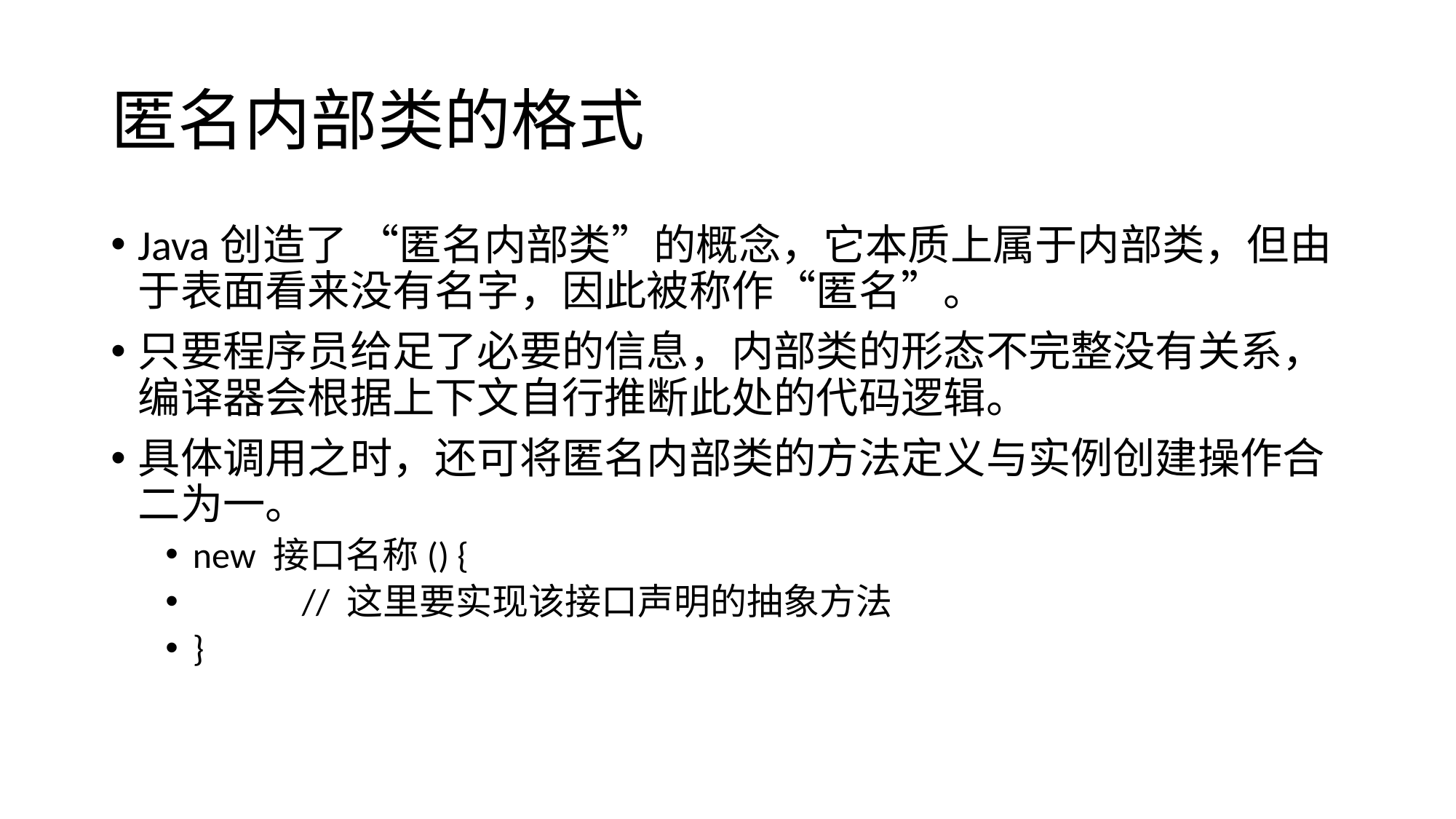

# 匿名内部类的格式
Java创造了 “匿名内部类”的概念，它本质上属于内部类，但由于表面看来没有名字，因此被称作“匿名”。
只要程序员给足了必要的信息，内部类的形态不完整没有关系，编译器会根据上下文自行推断此处的代码逻辑。
具体调用之时，还可将匿名内部类的方法定义与实例创建操作合二为一。
new 接口名称() {
	// 这里要实现该接口声明的抽象方法
}